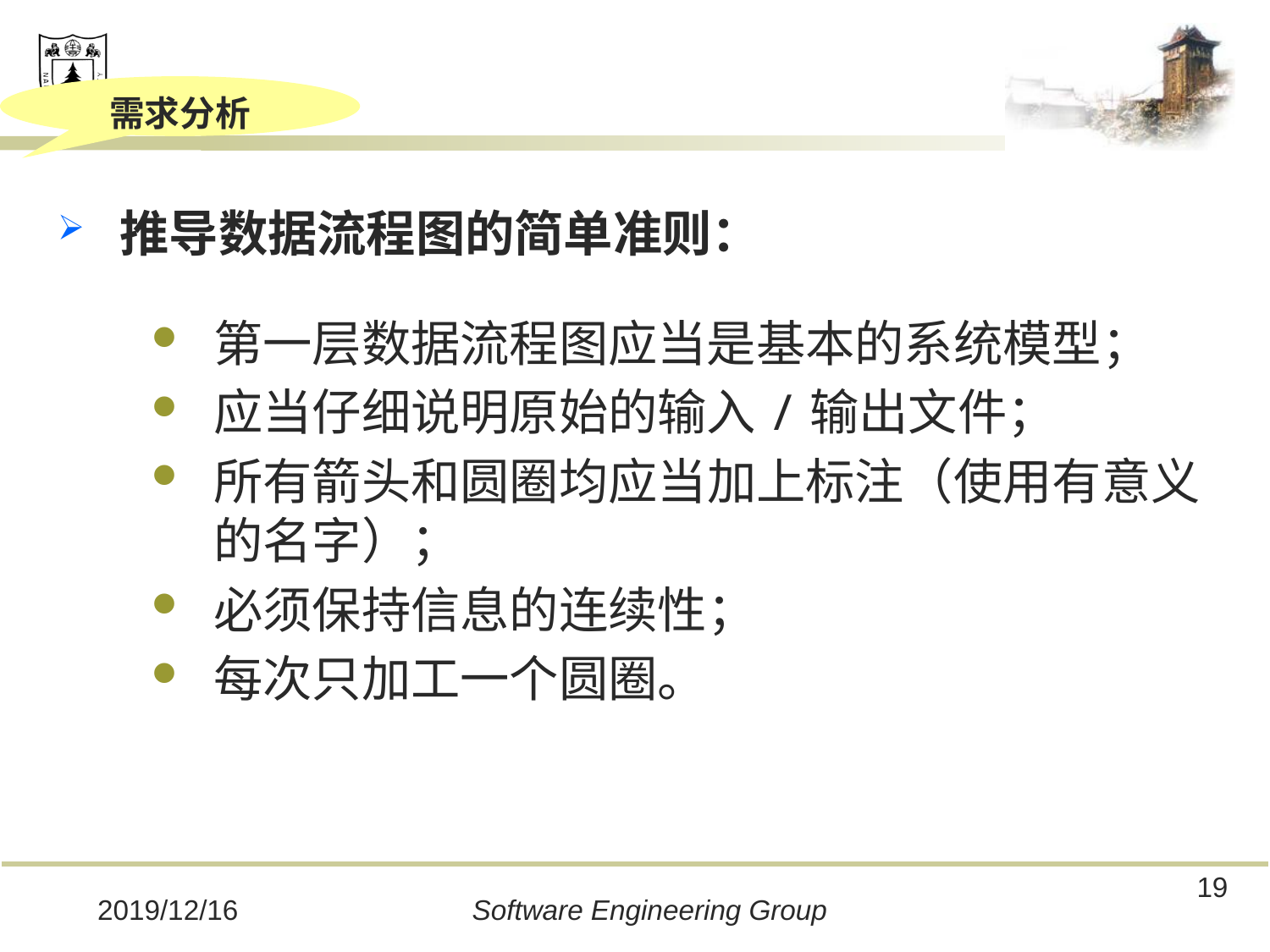

需求分析
推导数据流程图的简单准则：
第一层数据流程图应当是基本的系统模型；
应当仔细说明原始的输入/输出文件；
所有箭头和圆圈均应当加上标注（使用有意义的名字）；
必须保持信息的连续性；
每次只加工一个圆圈。
19
2019/12/16
Software Engineering Group